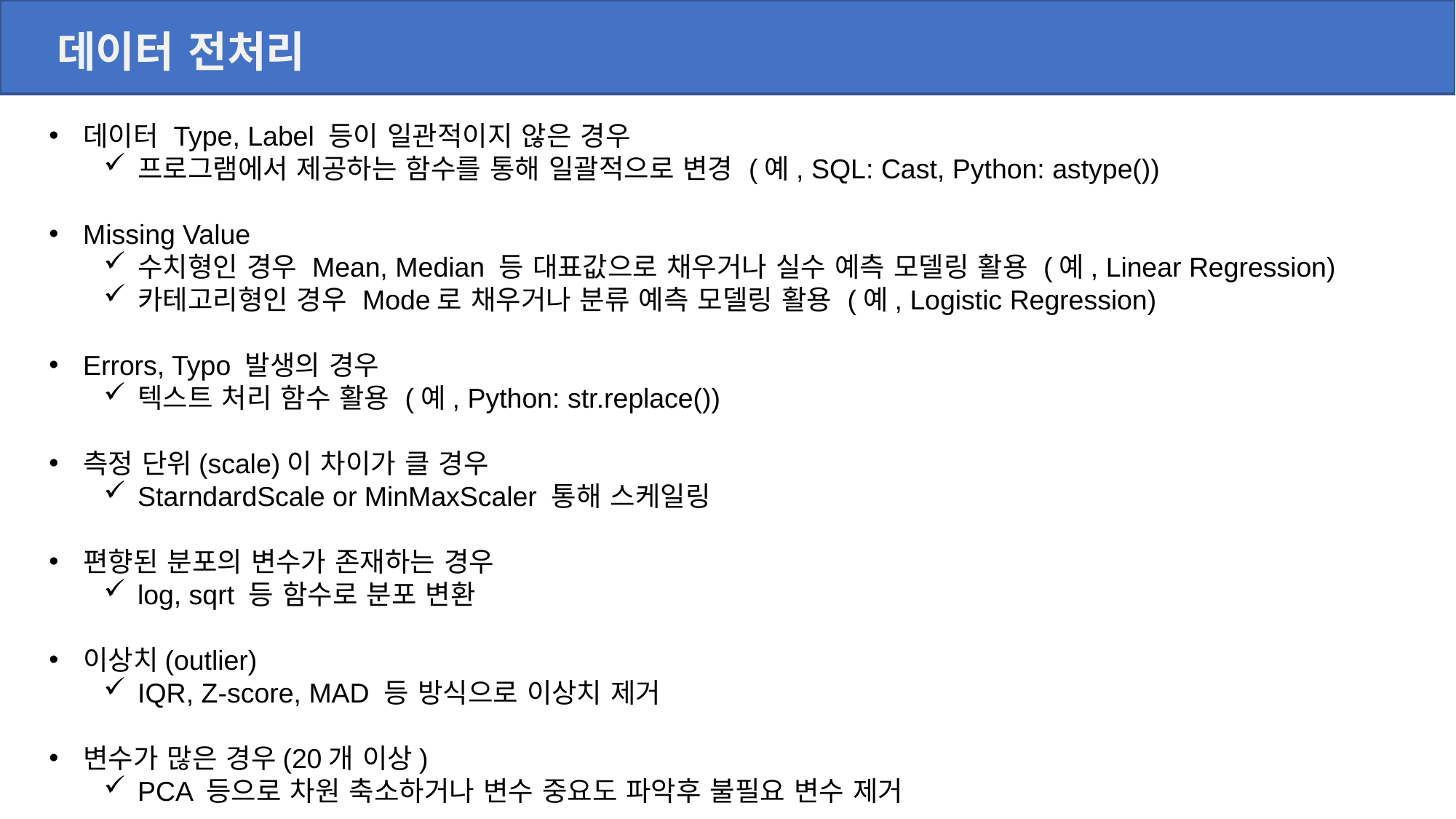

데이터 전처리
데이터 Type, Label 등이 일관적이지 않은 경우
프로그램에서 제공하는 함수를 통해 일괄적으로 변경 (예, SQL: Cast, Python: astype())

Missing Value
수치형인 경우 Mean, Median 등 대표값으로 채우거나 실수 예측 모델링 활용 (예, Linear Regression)
카테고리형인 경우 Mode로 채우거나 분류 예측 모델링 활용 (예, Logistic Regression)

Errors, Typo 발생의 경우
텍스트 처리 함수 활용 (예, Python: str.replace())

측정 단위(scale)이 차이가 클 경우
StarndardScale or MinMaxScaler 통해 스케일링

편향된 분포의 변수가 존재하는 경우
log, sqrt 등 함수로 분포 변환

이상치(outlier)
IQR, Z-score, MAD 등 방식으로 이상치 제거

변수가 많은 경우(20개 이상)
PCA 등으로 차원 축소하거나 변수 중요도 파악후 불필요 변수 제거